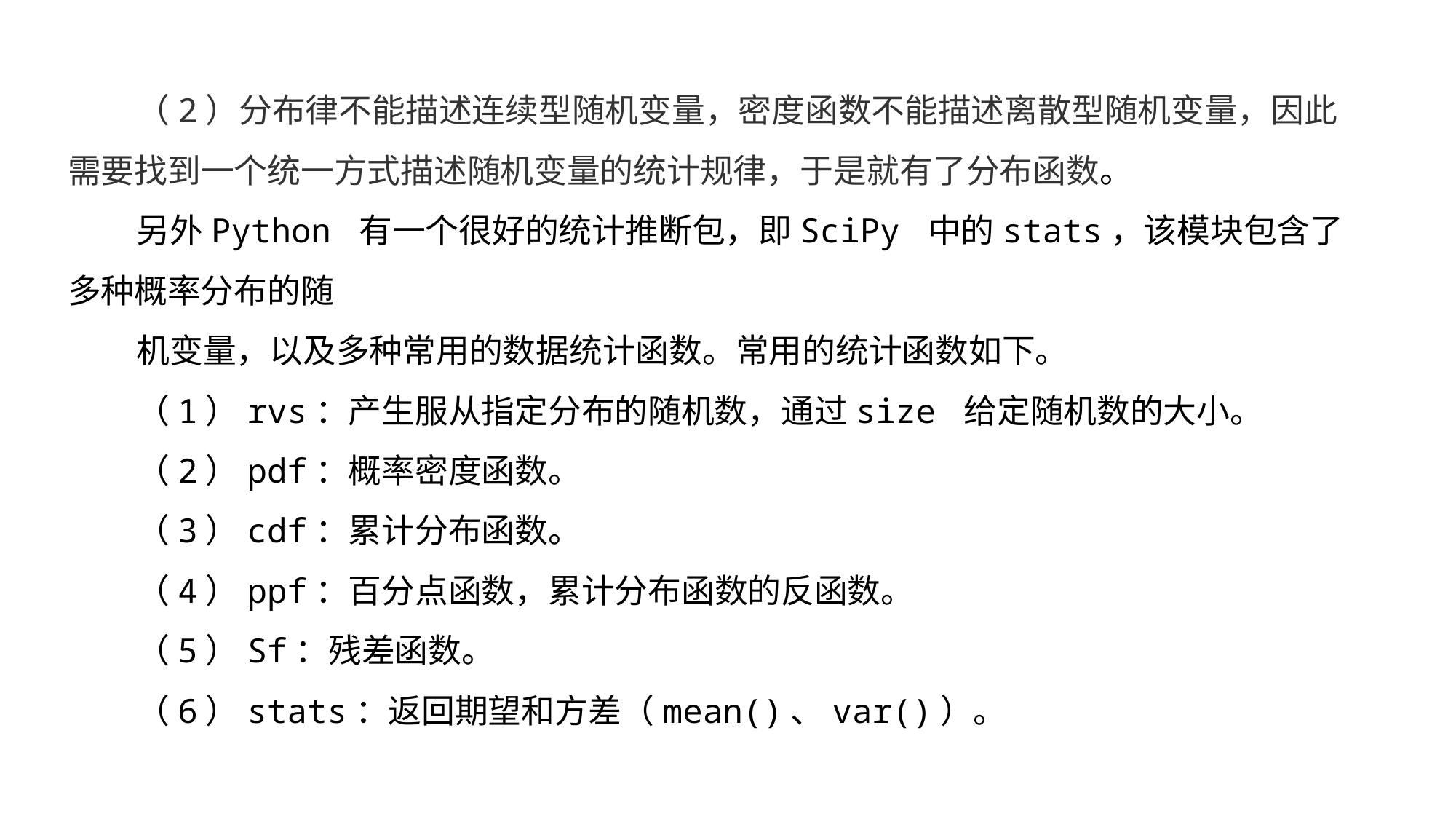

（2）分布律不能描述连续型随机变量，密度函数不能描述离散型随机变量，因此需要找到一个统一方式描述随机变量的统计规律，于是就有了分布函数。
另外Python 有一个很好的统计推断包，即SciPy 中的stats，该模块包含了多种概率分布的随
机变量，以及多种常用的数据统计函数。常用的统计函数如下。
（1）rvs：产生服从指定分布的随机数，通过size 给定随机数的大小。
（2）pdf：概率密度函数。
（3）cdf：累计分布函数。
（4）ppf：百分点函数，累计分布函数的反函数。
（5）Sf：残差函数。
（6）stats：返回期望和方差（mean()、var()）。